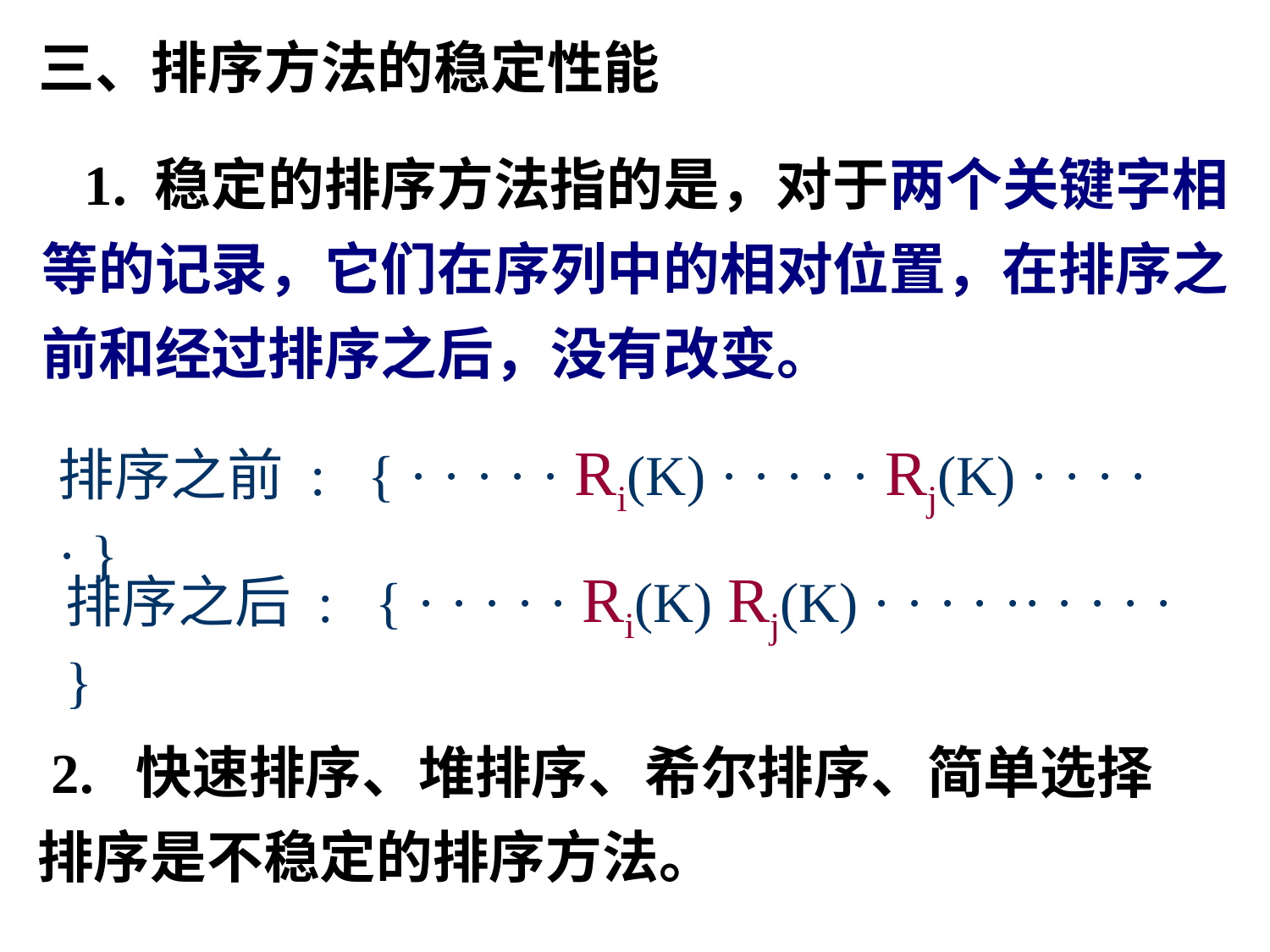

三、排序方法的稳定性能
   1. 稳定的排序方法指的是，对于两个关键字相等的记录，它们在序列中的相对位置，在排序之前和经过排序之后，没有改变。
排序之前 :   { · · · · · Ri(K) · · · · · Rj(K) · · · · · }
排序之后 :   { · · · · · Ri(K) Rj(K) · · · · ·· · · · · }
 2.  快速排序、堆排序、希尔排序、简单选择排序是不稳定的排序方法。